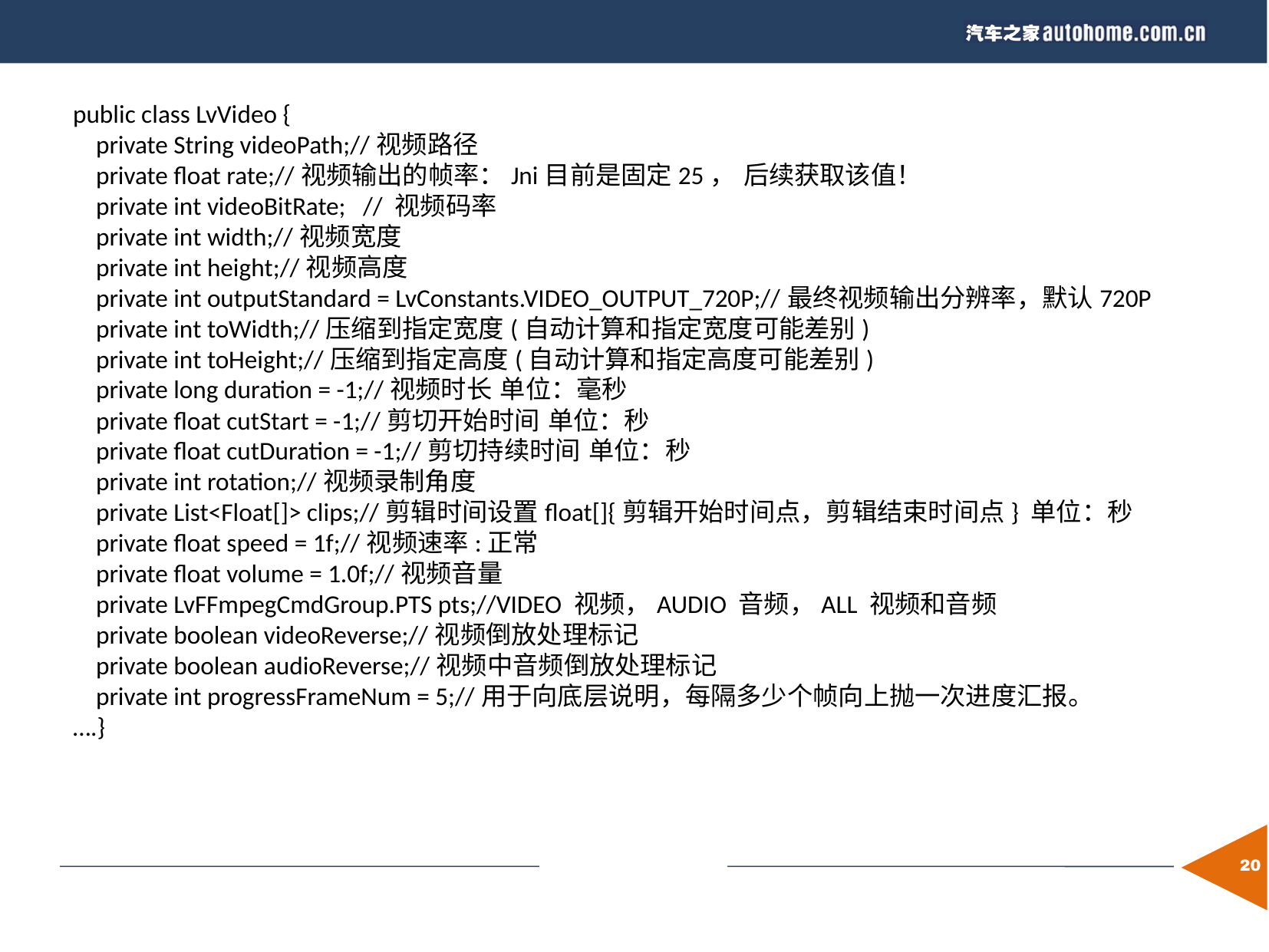

public class LvVideo {
    private String videoPath;//视频路径
    private float rate;//视频输出的帧率：Jni目前是固定25， 后续获取该值！
    private int videoBitRate;   // 视频码率
    private int width;//视频宽度
    private int height;//视频高度
    private int outputStandard = LvConstants.VIDEO_OUTPUT_720P;//最终视频输出分辨率，默认720P
    private int toWidth;//压缩到指定宽度(自动计算和指定宽度可能差别)
    private int toHeight;//压缩到指定高度(自动计算和指定高度可能差别)
    private long duration = -1;//视频时长 单位：毫秒
    private float cutStart = -1;//剪切开始时间 单位：秒
    private float cutDuration = -1;//剪切持续时间 单位：秒
    private int rotation;//视频录制角度
    private List<Float[]> clips;//剪辑时间设置float[]{剪辑开始时间点，剪辑结束时间点} 单位：秒
    private float speed = 1f;//视频速率:正常
    private float volume = 1.0f;//视频音量
    private LvFFmpegCmdGroup.PTS pts;//VIDEO 视频，AUDIO 音频，ALL 视频和音频
    private boolean videoReverse;//视频倒放处理标记
    private boolean audioReverse;//视频中音频倒放处理标记
    private int progressFrameNum = 5;//用于向底层说明，每隔多少个帧向上抛一次进度汇报。
….}
20